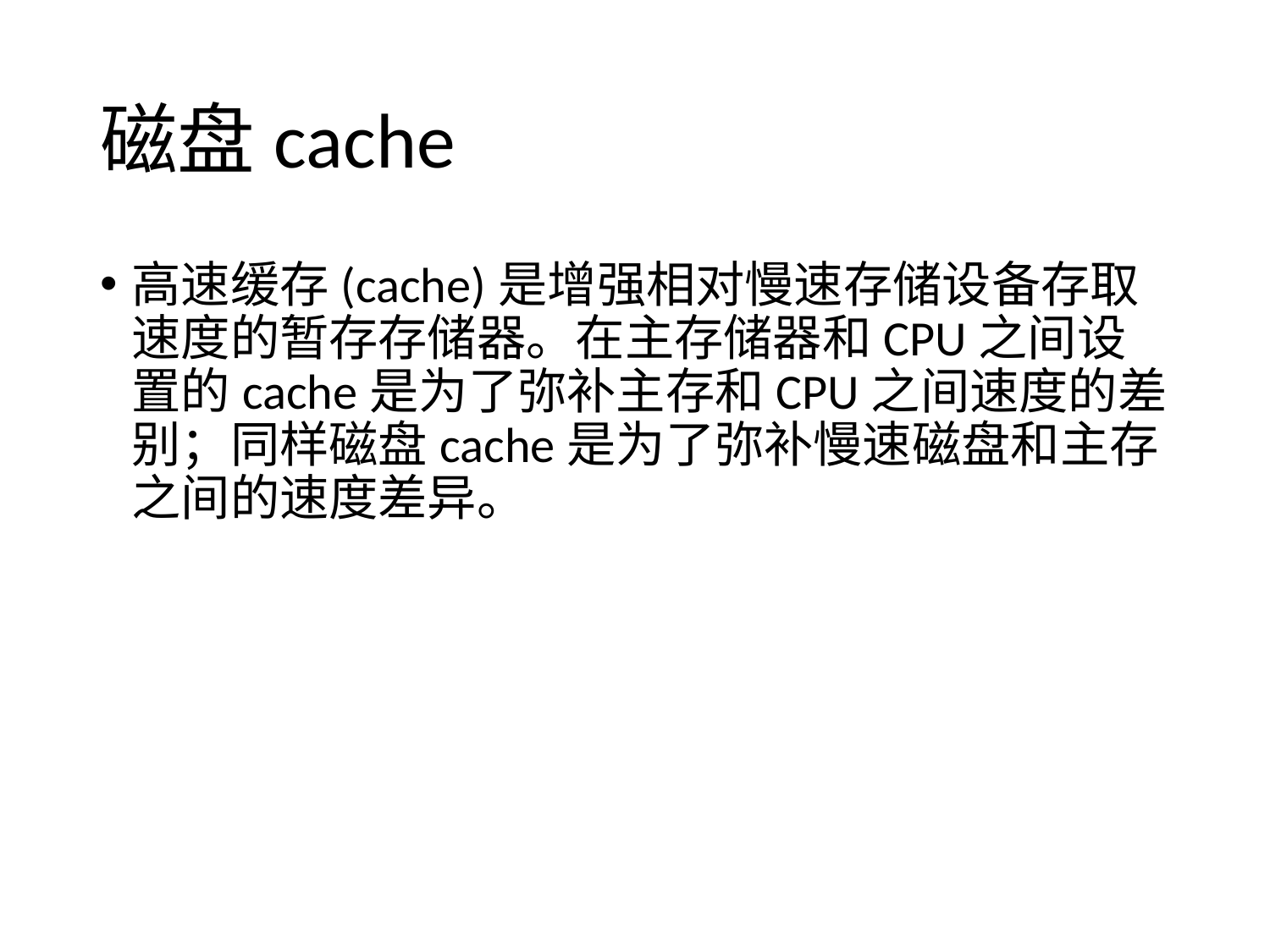

# 磁盘cache
高速缓存(cache)是增强相对慢速存储设备存取速度的暂存存储器。在主存储器和CPU之间设置的cache是为了弥补主存和CPU之间速度的差别；同样磁盘cache是为了弥补慢速磁盘和主存之间的速度差异。